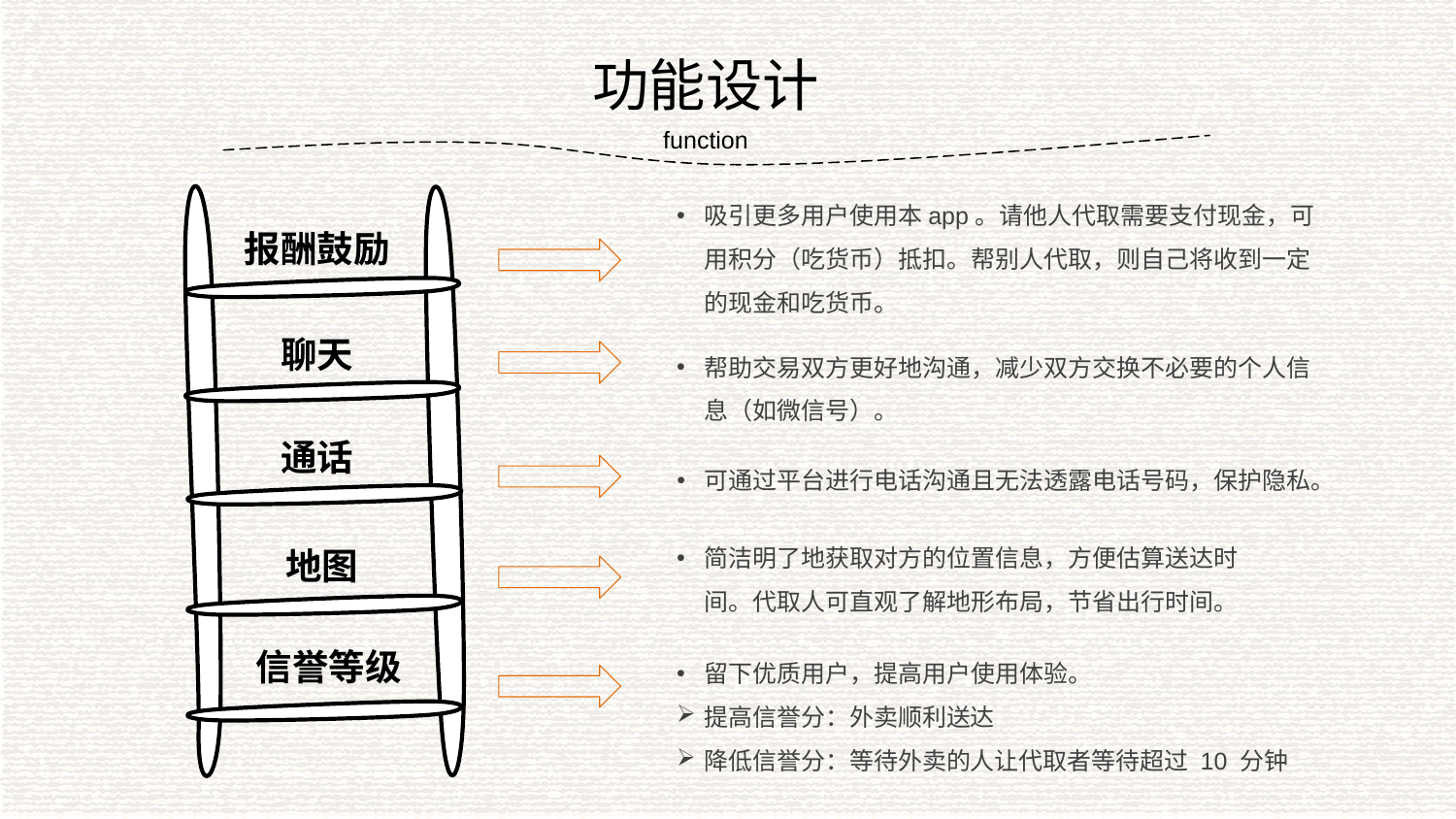

功能设计
function

吸引更多用户使用本app。请他人代取需要支付现金，可用积分（吃货币）抵扣。帮别人代取，则自己将收到一定的现金和吃货币。

报酬鼓励

聊天
帮助交易双方更好地沟通，减少双方交换不必要的个人信息（如微信号）。

通话
可通过平台进行电话沟通且无法透露电话号码，保护隐私。

简洁明了地获取对方的位置信息，方便估算送达时间。代取人可直观了解地形布局，节省出行时间。
地图

信誉等级
留下优质用户，提高用户使用体验。
提高信誉分：外卖顺利送达
降低信誉分：等待外卖的人让代取者等待超过 10 分钟